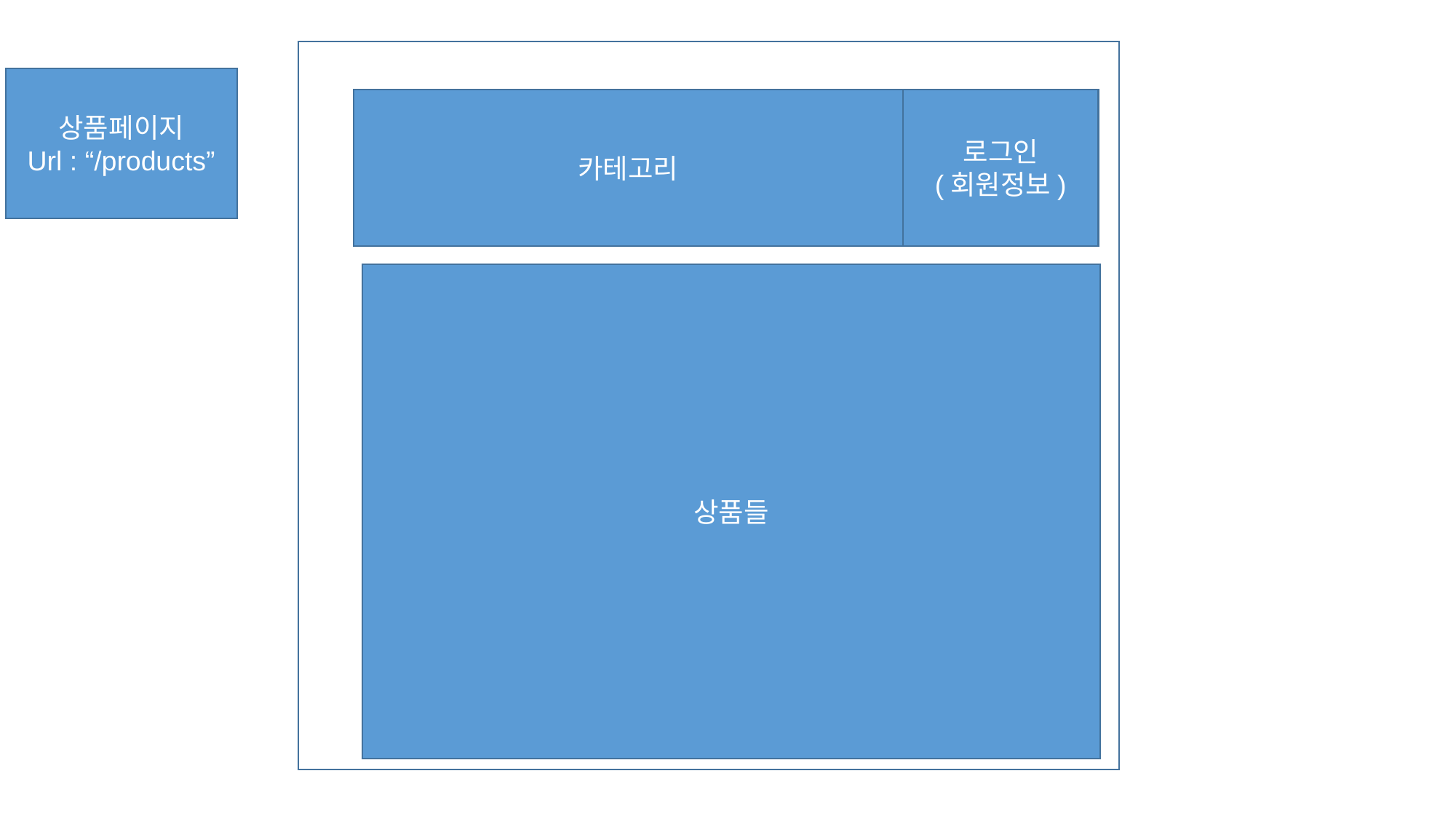

상품페이지
Url : “/products”
로그인
(회원정보)
카테고리
상품들